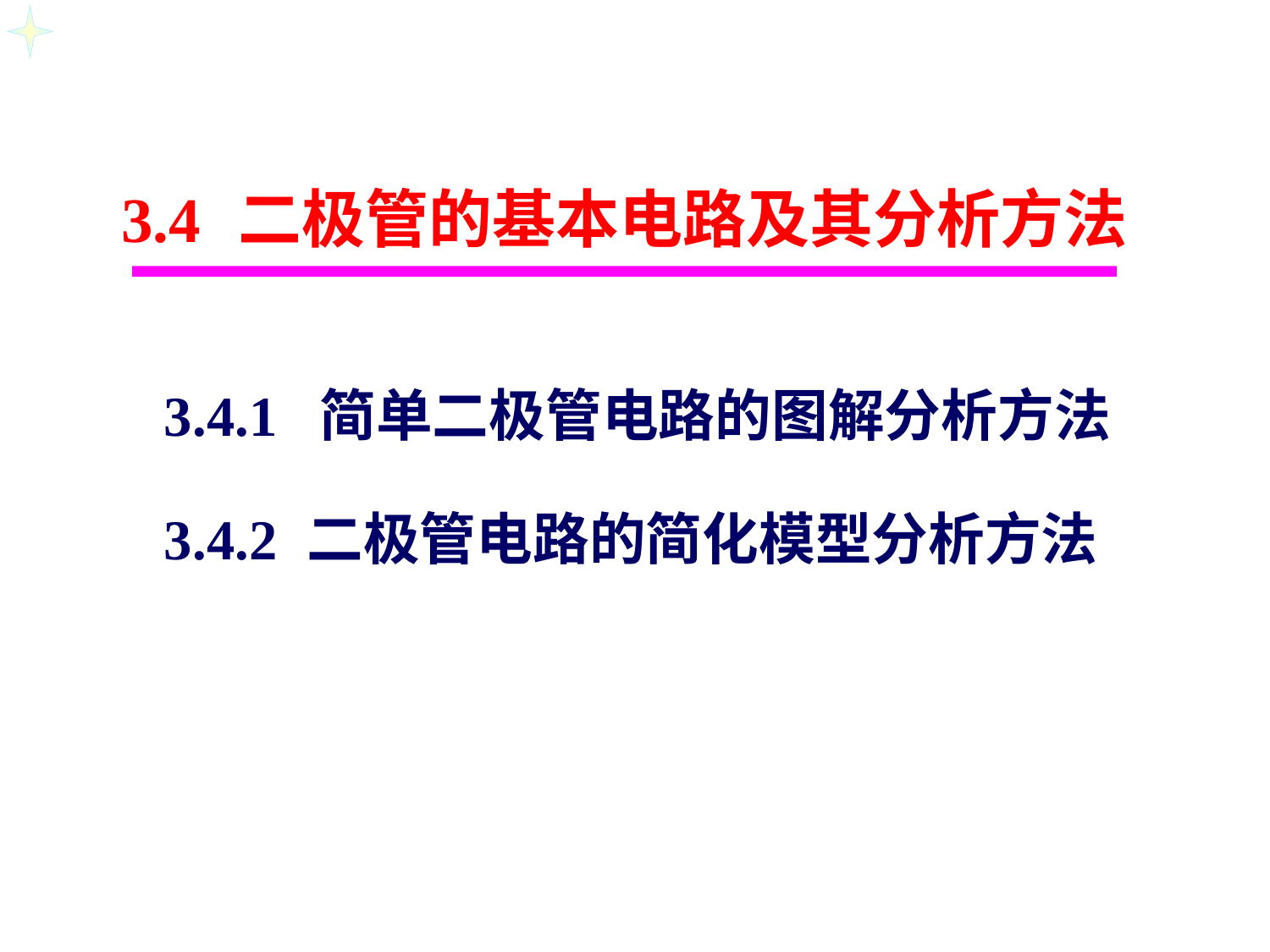

3.4 二极管的基本电路及其分析方法

 3.4.1  简单二极管电路的图解分析方法
 3.4.2 二极管电路的简化模型分析方法